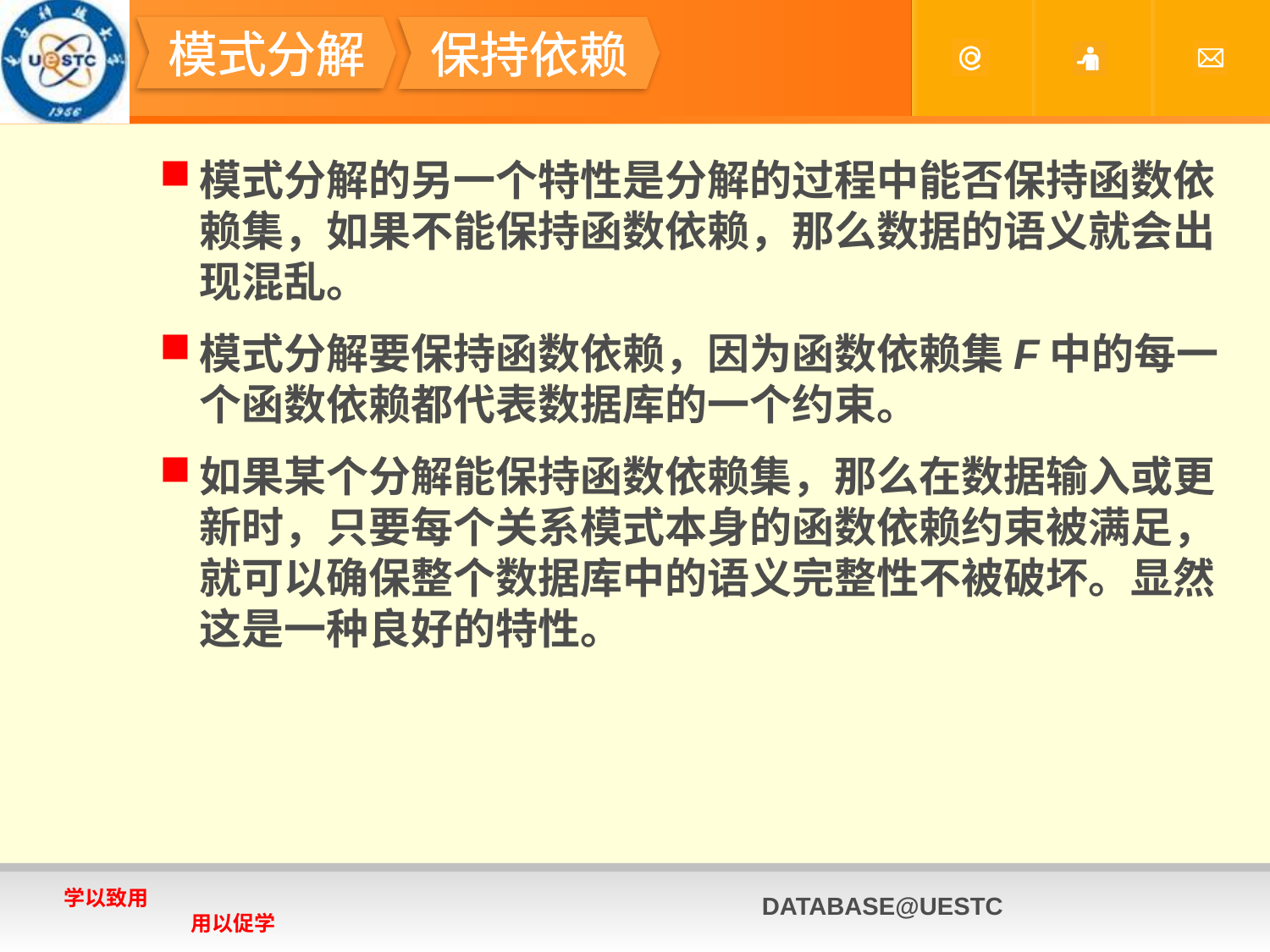

#
模式分解
保持依赖
模式分解的另一个特性是分解的过程中能否保持函数依赖集，如果不能保持函数依赖，那么数据的语义就会出现混乱。
模式分解要保持函数依赖，因为函数依赖集F中的每一个函数依赖都代表数据库的一个约束。
如果某个分解能保持函数依赖集，那么在数据输入或更新时，只要每个关系模式本身的函数依赖约束被满足，就可以确保整个数据库中的语义完整性不被破坏。显然这是一种良好的特性。